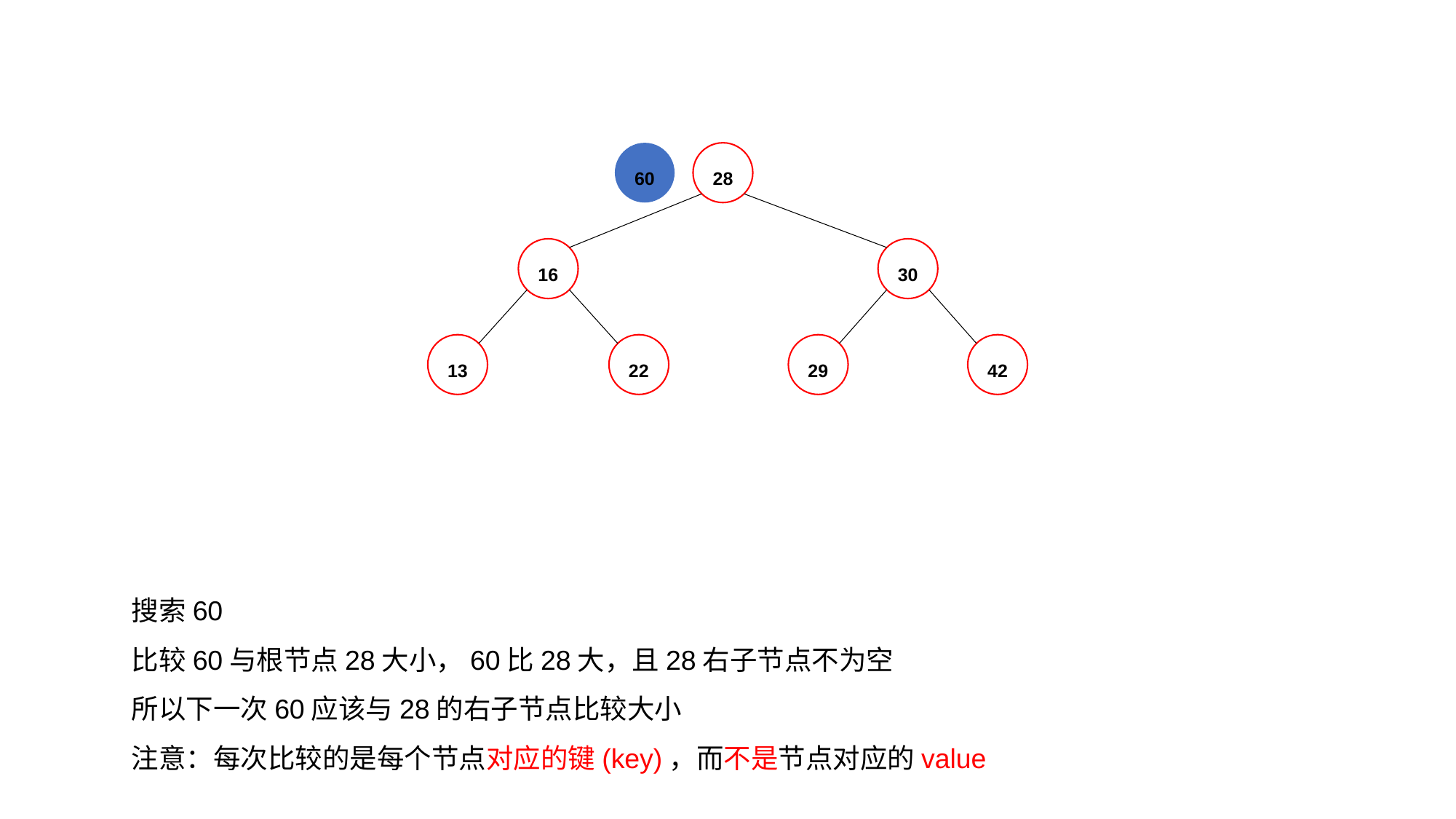

28
16
30
13
22
29
42
60
搜索60
比较60与根节点28大小，60比28大，且28右子节点不为空
所以下一次60应该与28的右子节点比较大小
注意：每次比较的是每个节点对应的键(key)，而不是节点对应的value